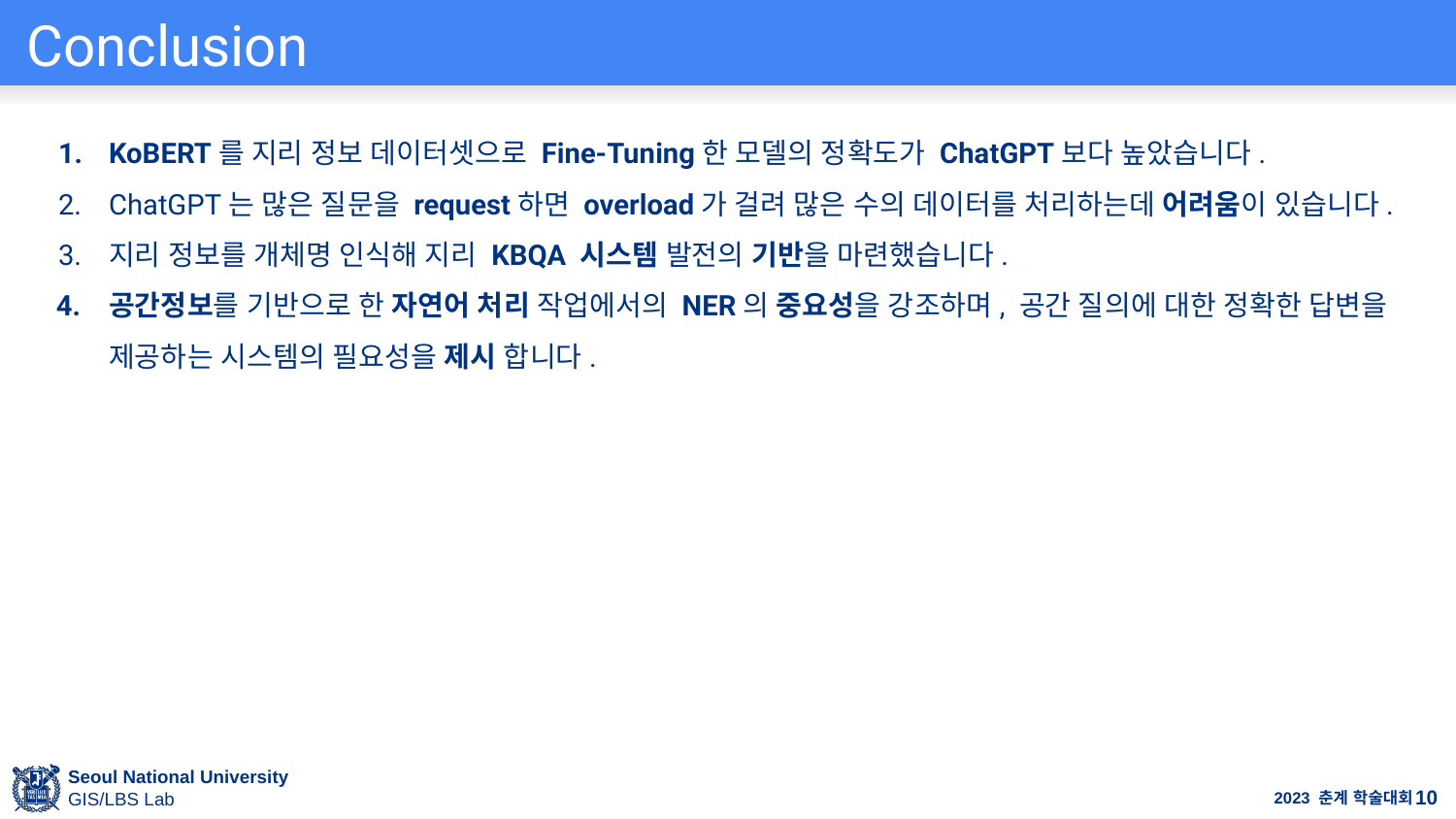

# Conclusion
KoBERT를 지리 정보 데이터셋으로 Fine-Tuning한 모델의 정확도가 ChatGPT보다 높았습니다.
ChatGPT는 많은 질문을 request하면 overload가 걸려 많은 수의 데이터를 처리하는데 어려움이 있습니다.
지리 정보를 개체명 인식해 지리 KBQA 시스템 발전의 기반을 마련했습니다.
공간정보를 기반으로 한 자연어 처리 작업에서의 NER의 중요성을 강조하며, 공간 질의에 대한 정확한 답변을 제공하는 시스템의 필요성을 제시 합니다.